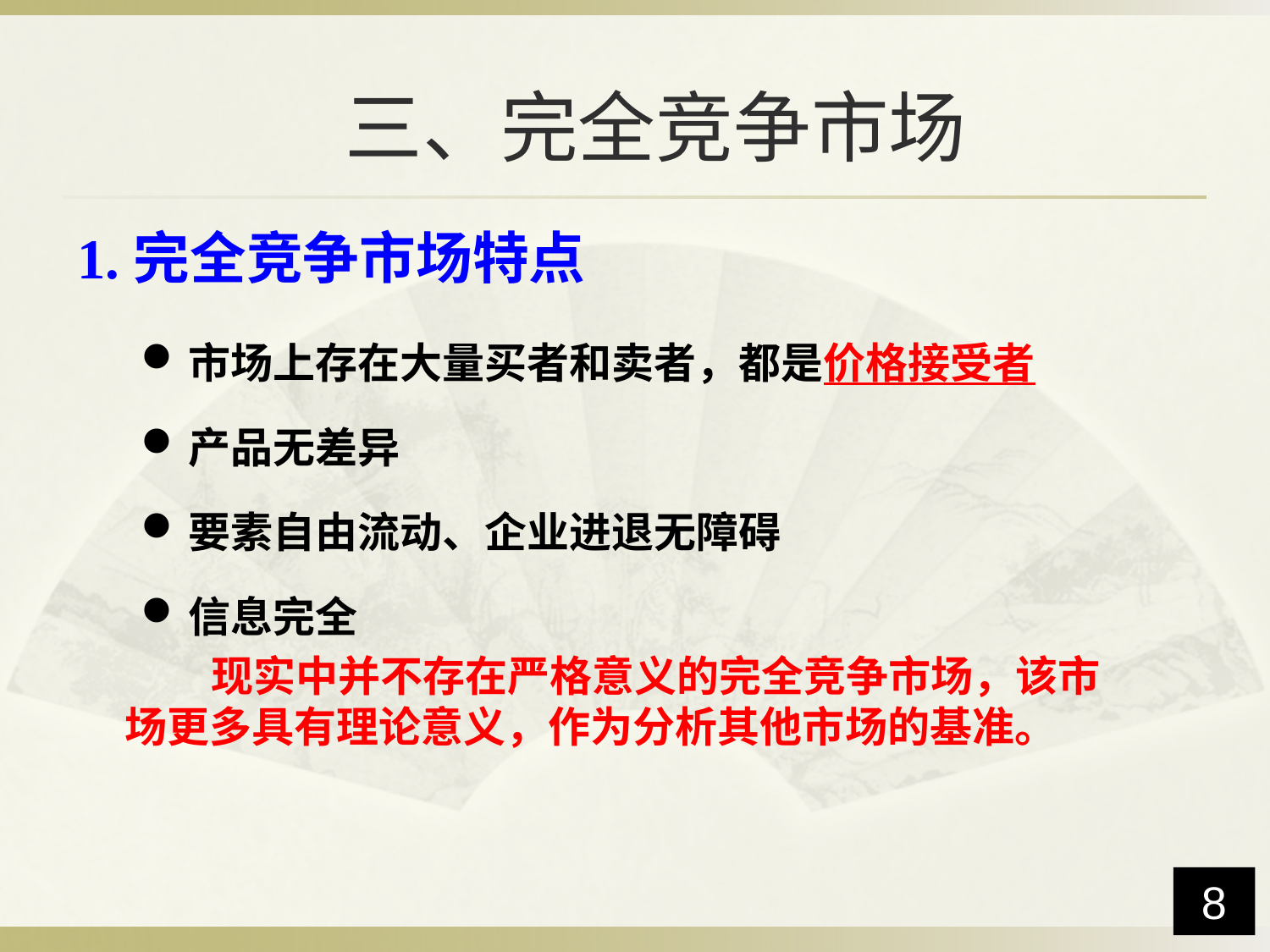

三、完全竞争市场
1.完全竞争市场特点
市场上存在大量买者和卖者，都是价格接受者
产品无差异
要素自由流动、企业进退无障碍
信息完全
             现实中并不存在严格意义的完全竞争市场，该市场更多具有理论意义，作为分析其他市场的基准。
8